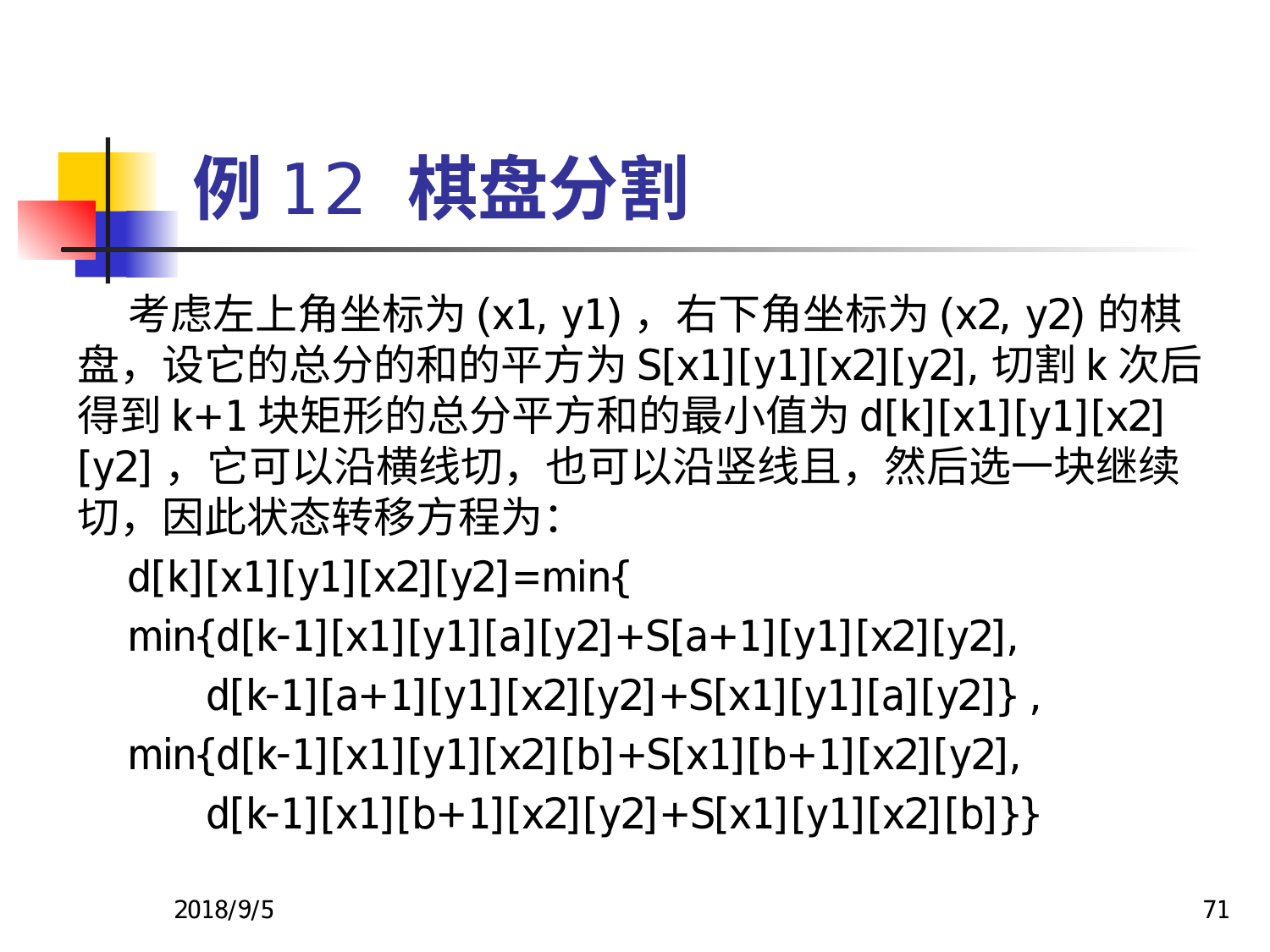

# 例12 棋盘分割

考虑左上角坐标为(x1, y1)，右下角坐标为(x2, y2)的棋盘，设它的总分的和的平方为S[x1][y1][x2][y2],切割k次后得到k+1块矩形的总分平方和的最小值为d[k][x1][y1][x2][y2]，它可以沿横线切，也可以沿竖线且，然后选一块继续切，因此状态转移方程为：
d[k][x1][y1][x2][y2]=min{
min{d[k-1][x1][y1][a][y2]+S[a+1][y1][x2][y2],
      d[k-1][a+1][y1][x2][y2]+S[x1][y1][a][y2]} ,
min{d[k-1][x1][y1][x2][b]+S[x1][b+1][x2][y2],
      d[k-1][x1][b+1][x2][y2]+S[x1][y1][x2][b]}}

2018/9/5
71